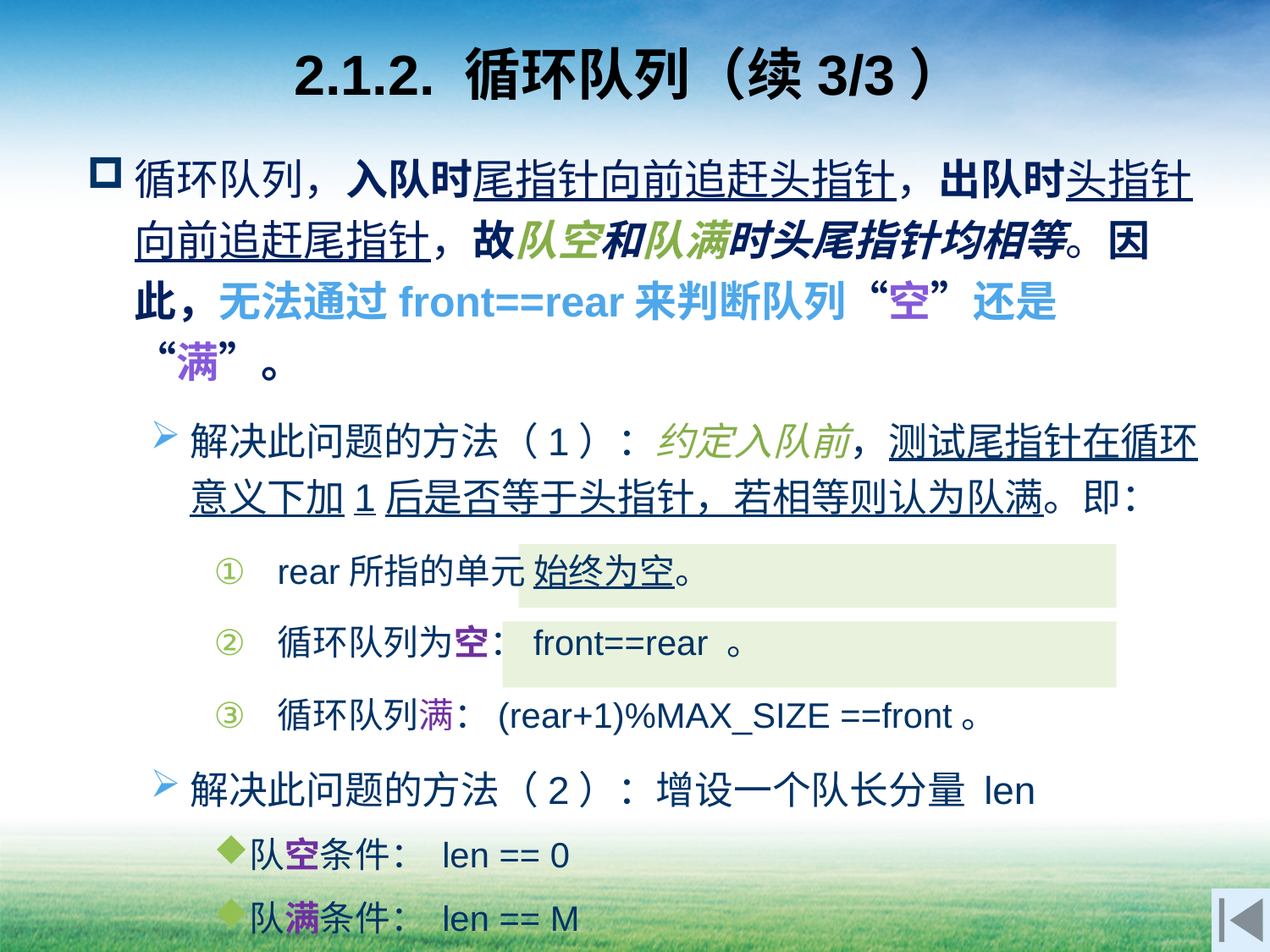

# 2.1.2. 循环队列（续3/3）
循环队列，入队时尾指针向前追赶头指针，出队时头指针向前追赶尾指针，故队空和队满时头尾指针均相等。因此，无法通过front==rear来判断队列“空”还是“满”。
解决此问题的方法（1）：约定入队前，测试尾指针在循环意义下加1后是否等于头指针，若相等则认为队满。即：
rear所指的单元 始终为空。
循环队列为空：front==rear 。
循环队列满：(rear+1)%MAX_SIZE ==front。
解决此问题的方法（2）：增设一个队长分量 len
队空条件： len == 0
队满条件： len == M